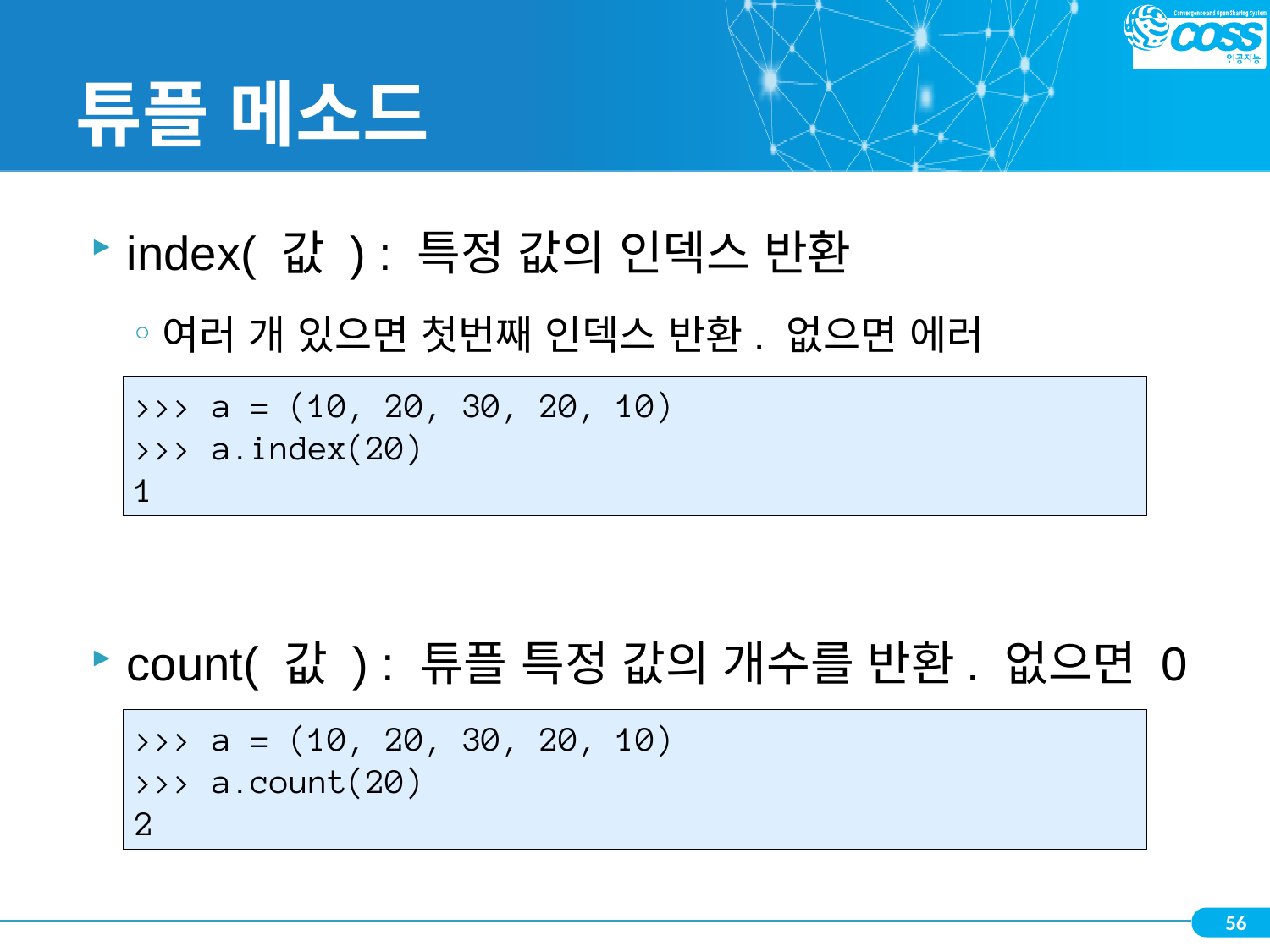

# 튜플 메소드
index( 값 ) : 특정 값의 인덱스 반환
여러 개 있으면 첫번째 인덱스 반환. 없으면 에러

count( 값 ) : 튜플 특정 값의 개수를 반환. 없으면 0

>>> a = (10, 20, 30, 20, 10)
>>> a.index(20)
1
>>> a = (10, 20, 30, 20, 10)
>>> a.count(20)
2